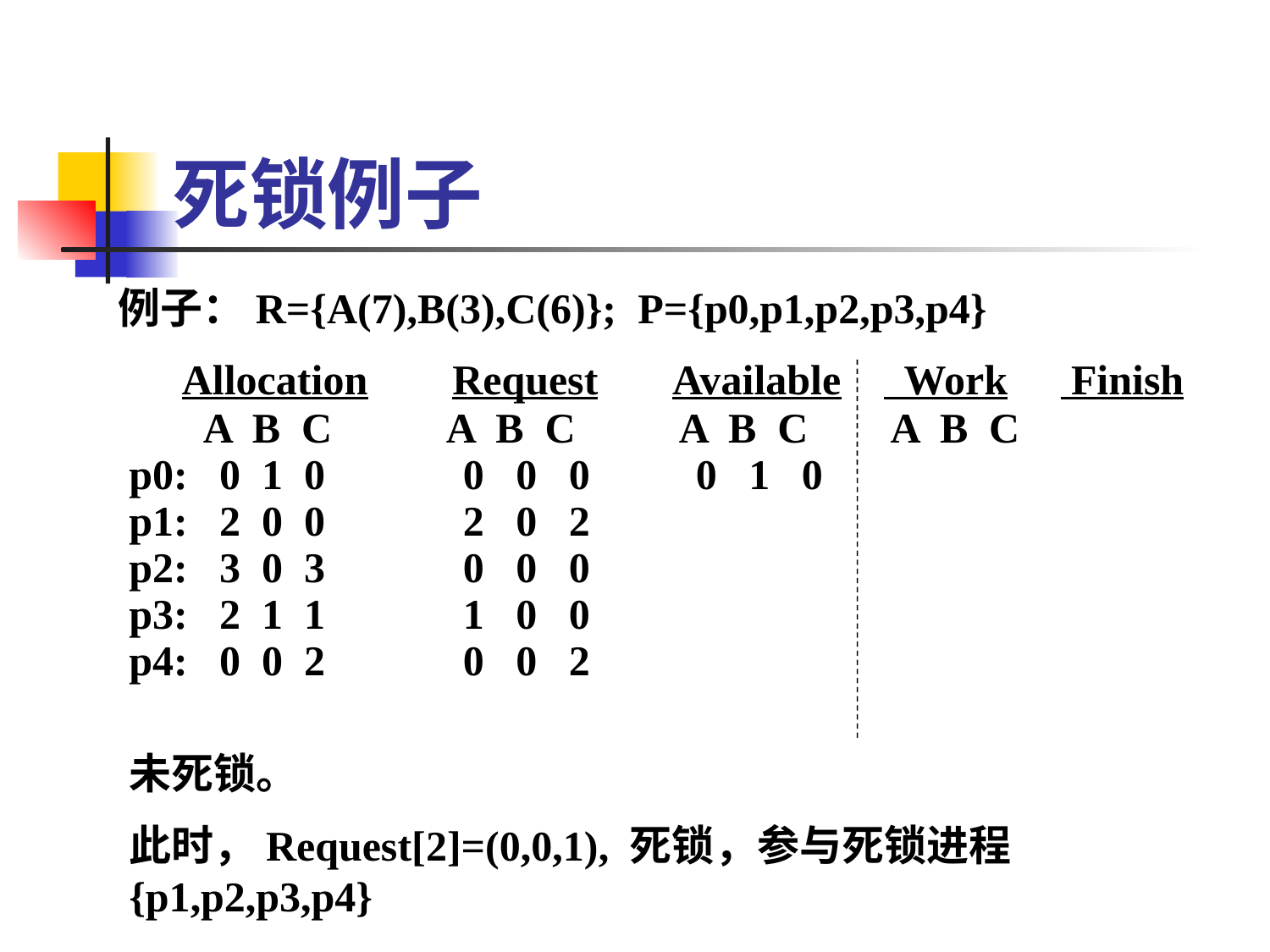

# 死锁例子
例子：R={A(7),B(3),C(6)};  P={p0,p1,p2,p3,p4}
     Allocation        Request       Available      Work      Finish
       A  B  C           A  B  C          A  B  C        A  B  C
p0:   0  1  0             0   0   0          0   1   0
p1:   2  0  0             2   0   2
p2:   3  0  3             0   0   0
p3:   2  1  1             1   0   0
p4:   0  0  2             0   0   2

未死锁。
此时，Request[2]=(0,0,1), 死锁，参与死锁进程{p1,p2,p3,p4}